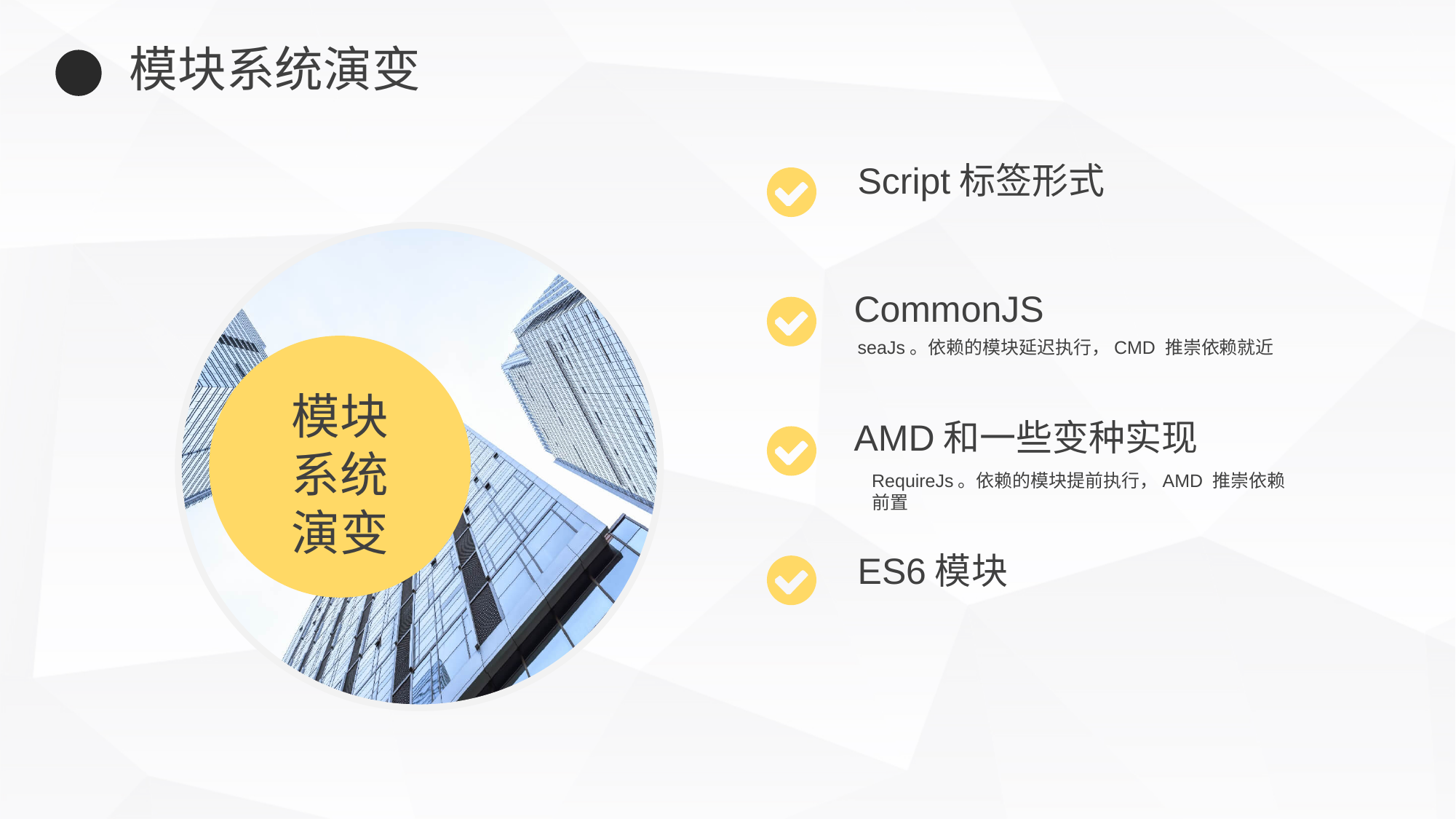

模块系统演变

Script标签形式

CommonJS

seaJs。依赖的模块延迟执行，CMD 推崇依赖就近
模块系统演变
AMD和一些变种实现

RequireJs。依赖的模块提前执行，AMD 推崇依赖前置
ES6模块